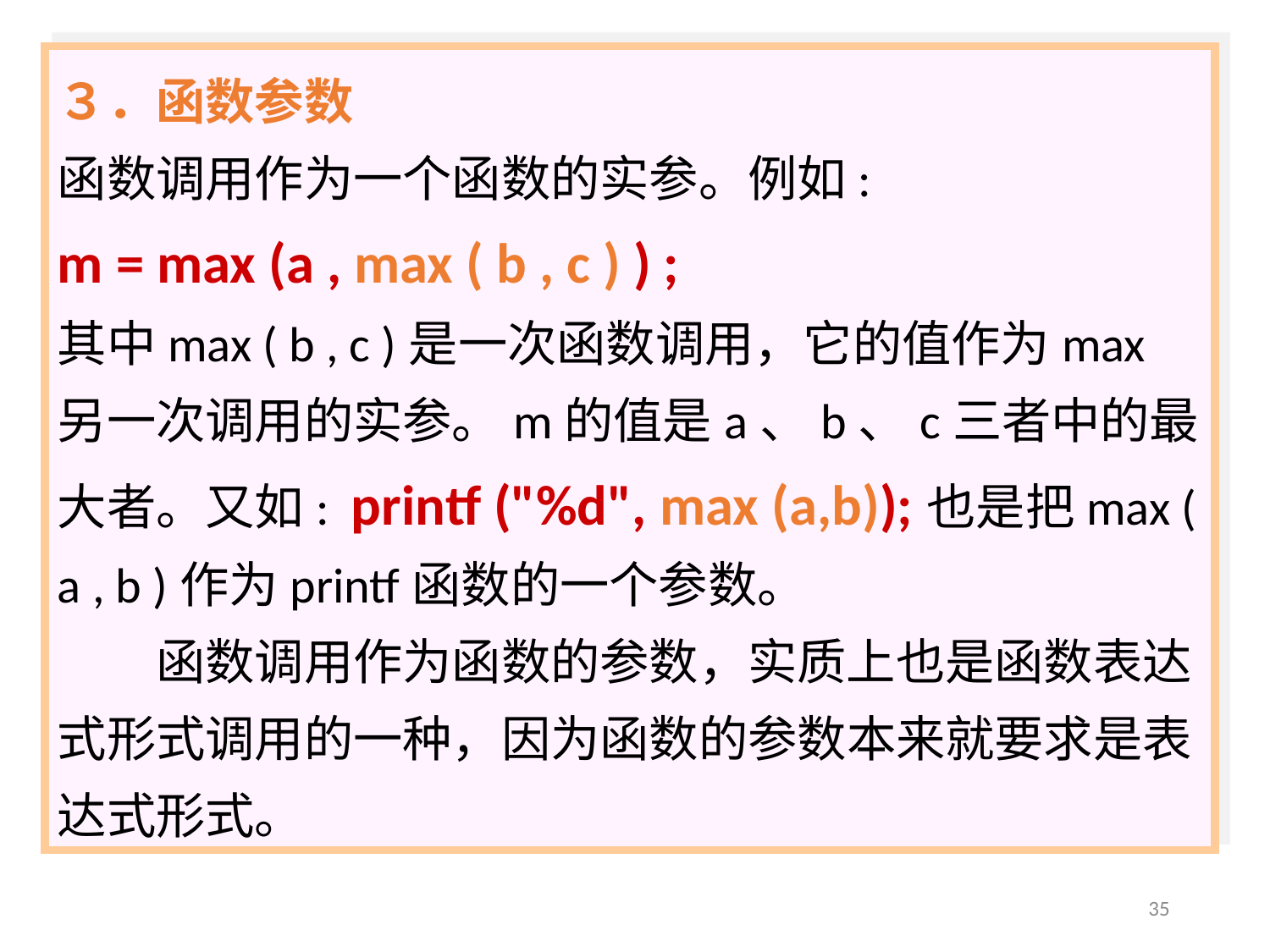

３．函数参数
函数调用作为一个函数的实参。例如:
m = max (a , max ( b , c ) ) ;
其中max ( b , c )是一次函数调用，它的值作为max另一次调用的实参。m的值是a、b、c三者中的最大者。又如:  printf ("%d", max (a,b));也是把max ( a , b )作为printf函数的一个参数。
　　函数调用作为函数的参数，实质上也是函数表达式形式调用的一种，因为函数的参数本来就要求是表达式形式。
35